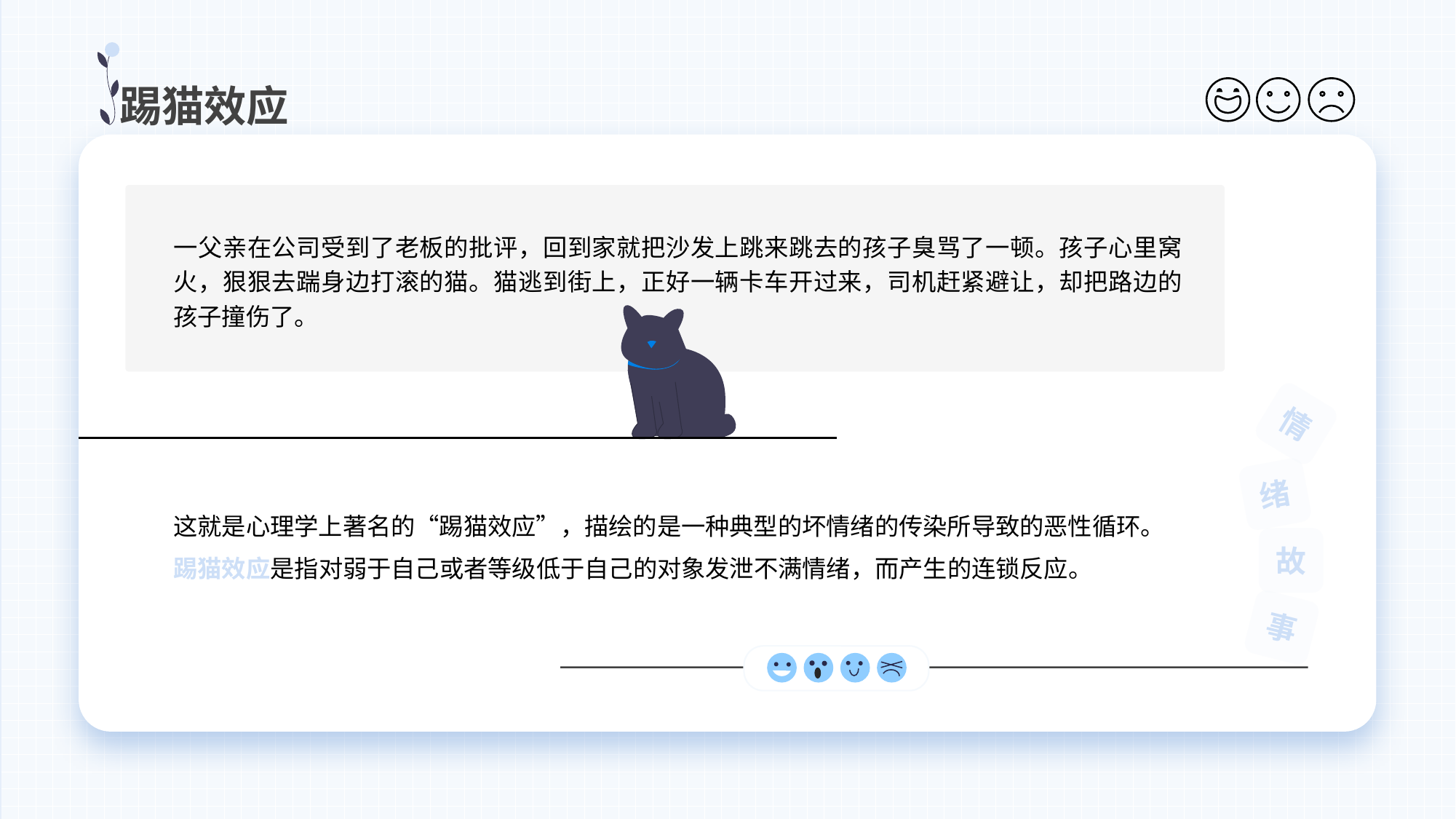

踢猫效应

一父亲在公司受到了老板的批评，回到家就把沙发上跳来跳去的孩子臭骂了一顿。孩子心里窝火，狠狠去踹身边打滚的猫。猫逃到街上，正好一辆卡车开过来，司机赶紧避让，却把路边的孩子撞伤了。

情
绪
故
事
这就是心理学上著名的“踢猫效应”，描绘的是一种典型的坏情绪的传染所导致的恶性循环。
踢猫效应是指对弱于自己或者等级低于自己的对象发泄不满情绪，而产生的连锁反应。